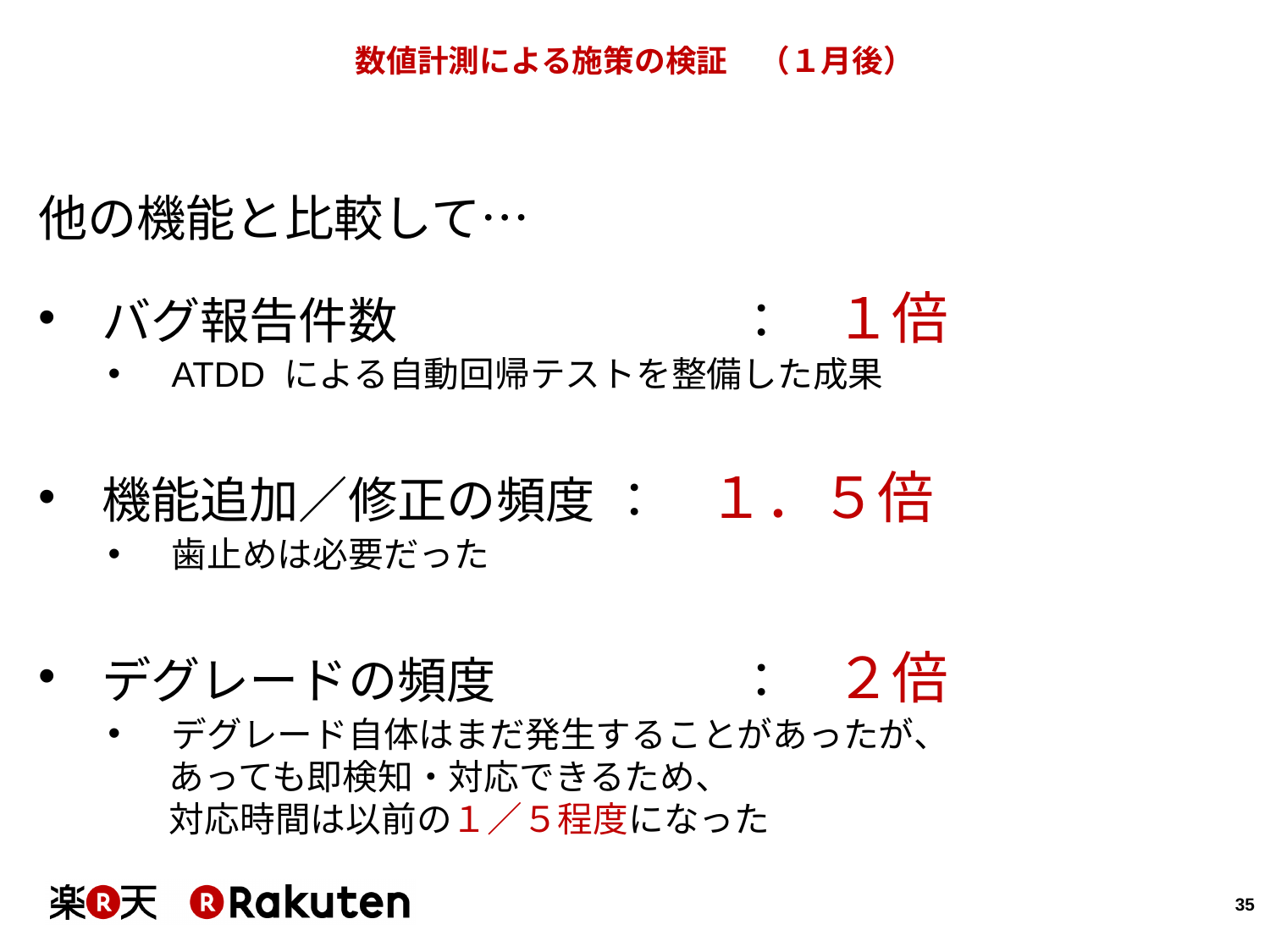

# 数値計測による施策の検証　（１月後）
他の機能と比較して…
バグ報告件数			：　１倍
ATDD による自動回帰テストを整備した成果
機能追加／修正の頻度	：　１．５倍
歯止めは必要だった
デグレードの頻度		：　２倍
デグレード自体はまだ発生することがあったが、
あっても即検知・対応できるため、
対応時間は以前の１／５程度になった